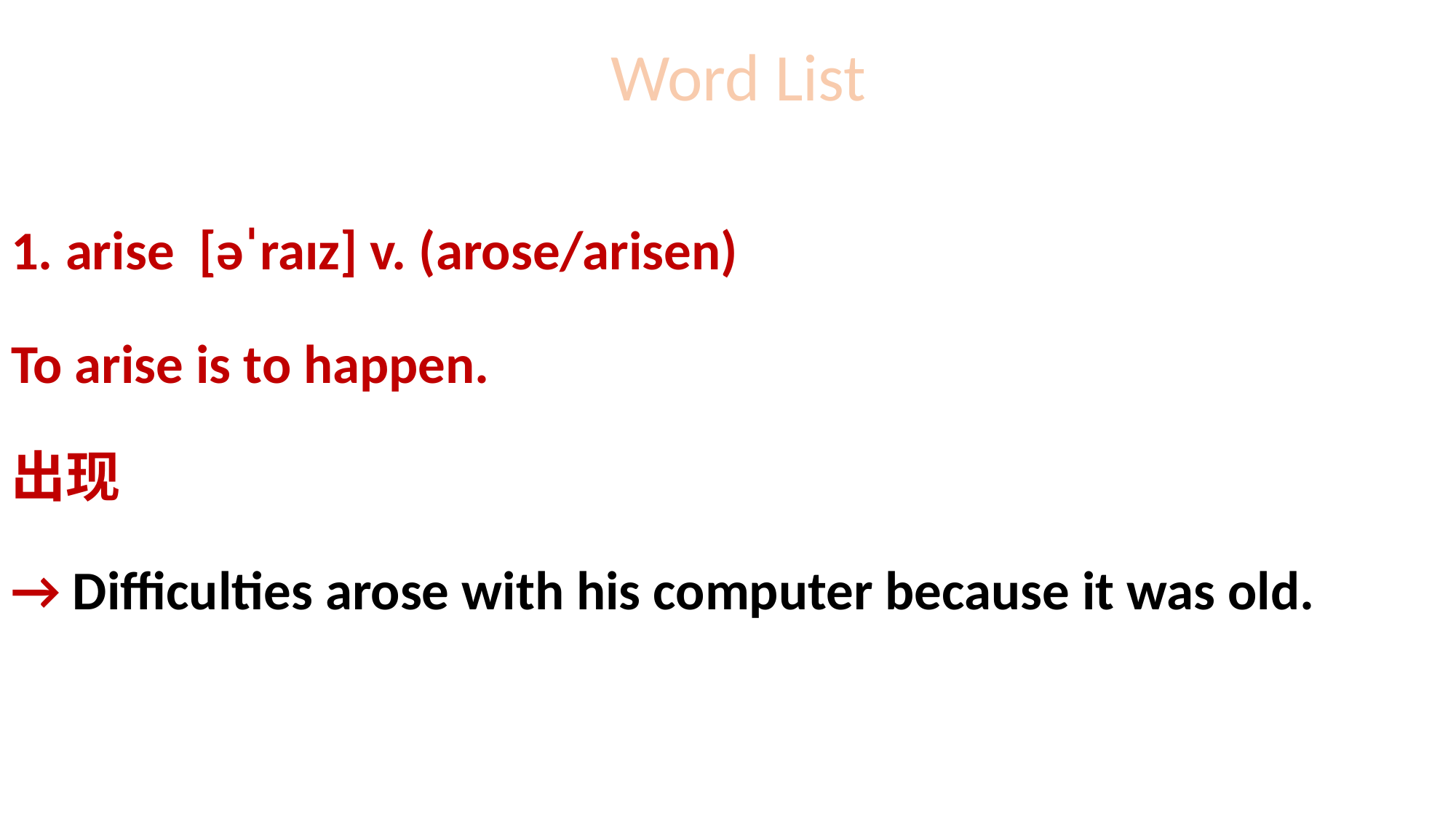

# Word List
1. arise  [əˈraɪz] v. (arose/arisen)
To arise is to happen.
出现
→ Difficulties arose with his computer because it was old.